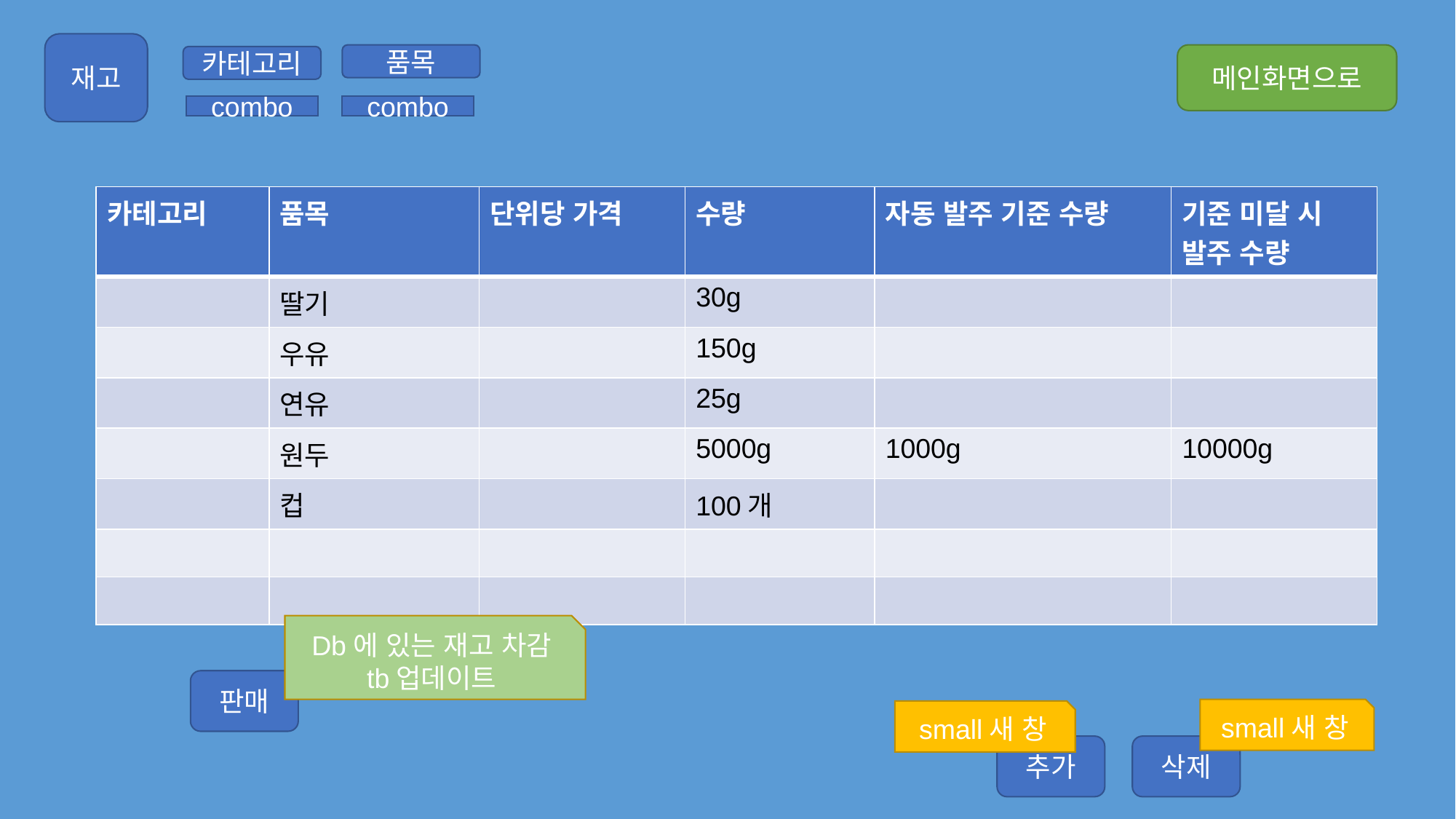

재고
메인화면으로
품목
카테고리
combo
combo
| 카테고리 | 품목 | 단위당 가격 | 수량 | 자동 발주 기준 수량 | 기준 미달 시 발주 수량 |
| --- | --- | --- | --- | --- | --- |
|  | 딸기 |  | 30g |  |  |
|  | 우유 |  | 150g |  |  |
|  | 연유 |  | 25g |  |  |
|  | 원두 |  | 5000g | 1000g | 10000g |
|  | 컵 |  | 100개 |  |  |
|  |  |  |  |  |  |
|  |  |  |  |  |  |
Db에 있는 재고 차감
tb업데이트
판매
small새 창
small새 창
삭제
추가